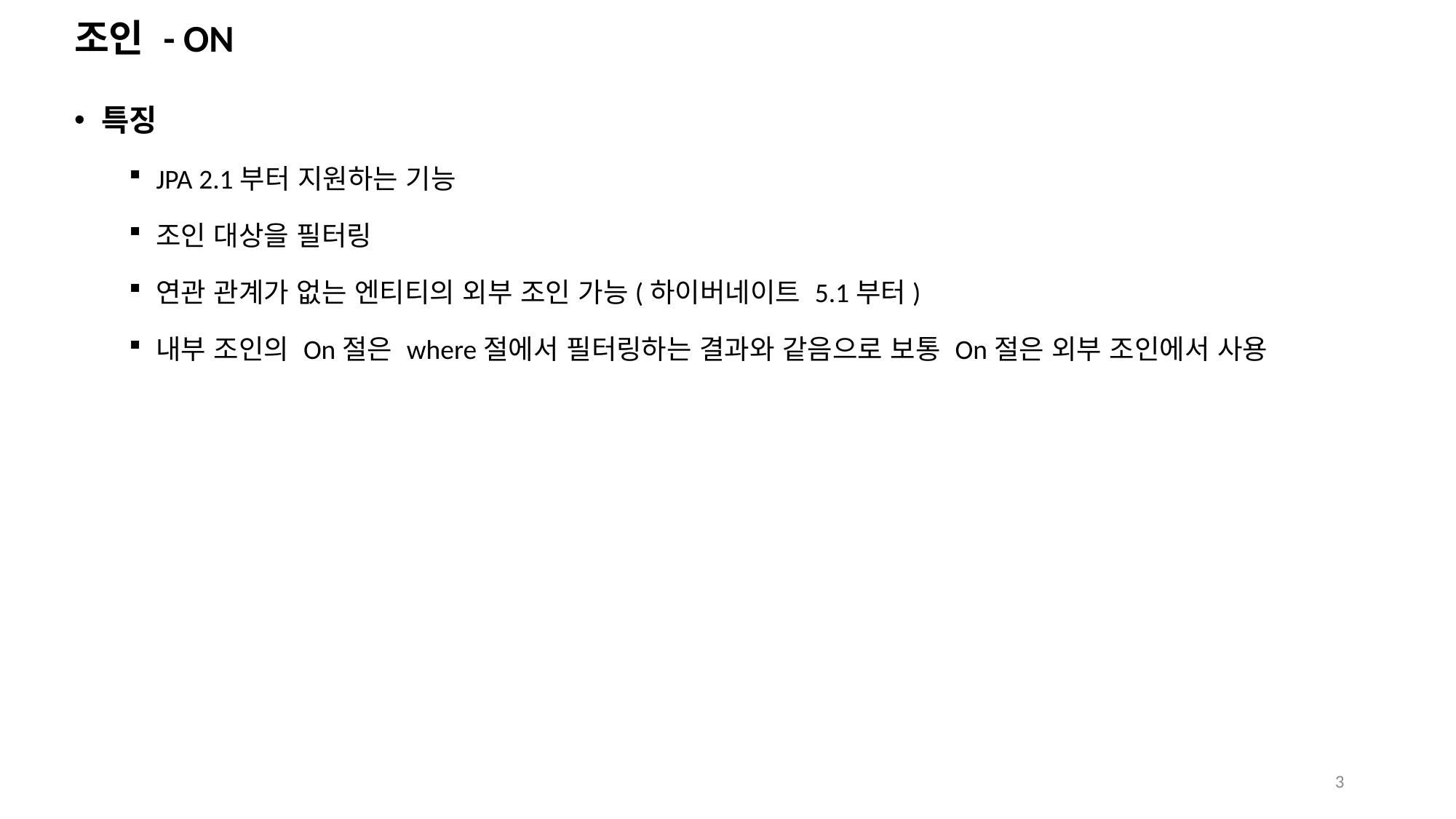

# 조인 - ON
특징
JPA 2.1부터 지원하는 기능
조인 대상을 필터링
연관 관계가 없는 엔티티의 외부 조인 가능(하이버네이트 5.1부터)
내부 조인의 On절은 where절에서 필터링하는 결과와 같음으로 보통 On절은 외부 조인에서 사용
3